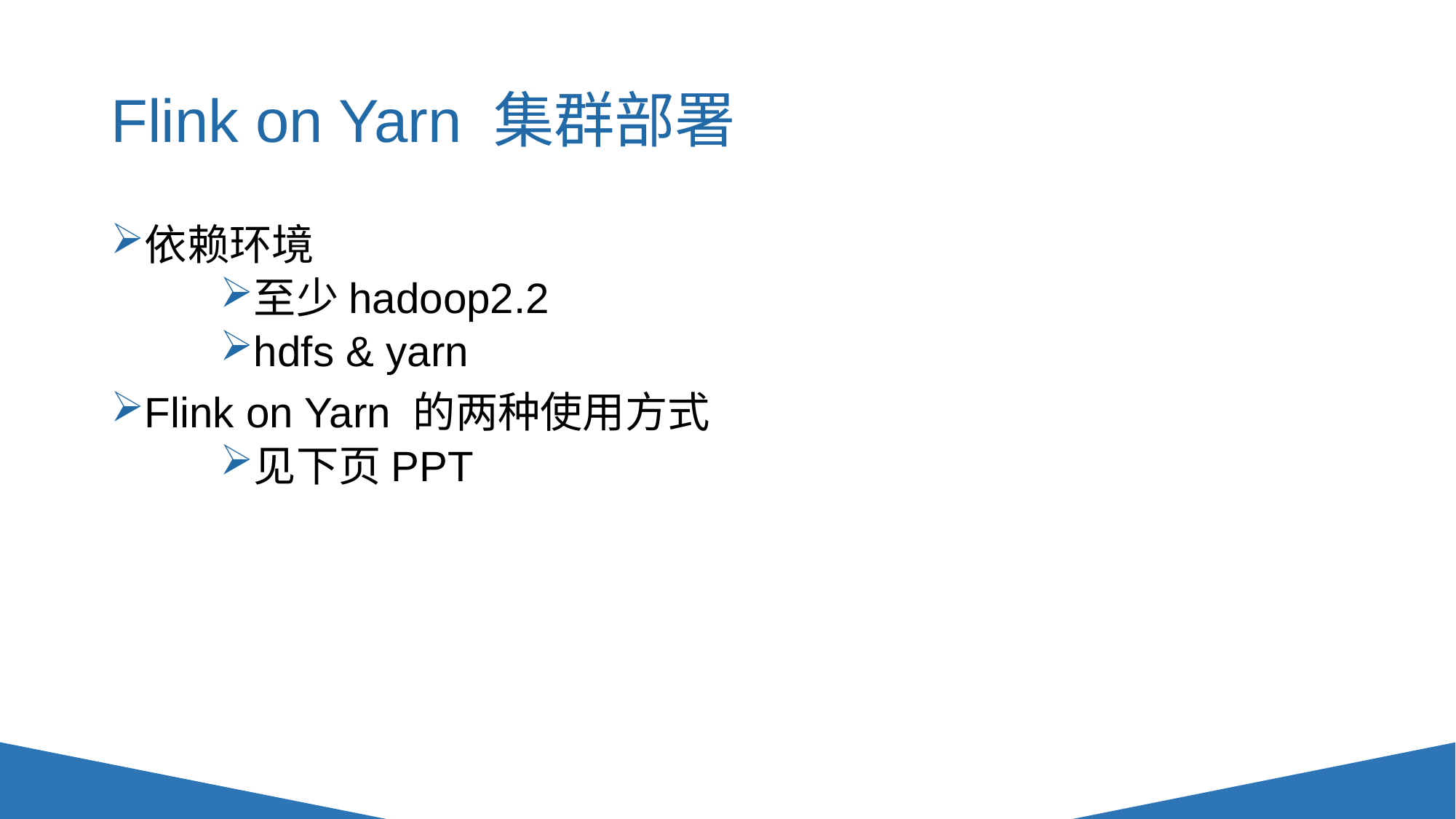

# Flink on Yarn 集群部署
依赖环境
至少hadoop2.2
hdfs & yarn
Flink on Yarn 的两种使用方式
见下页PPT